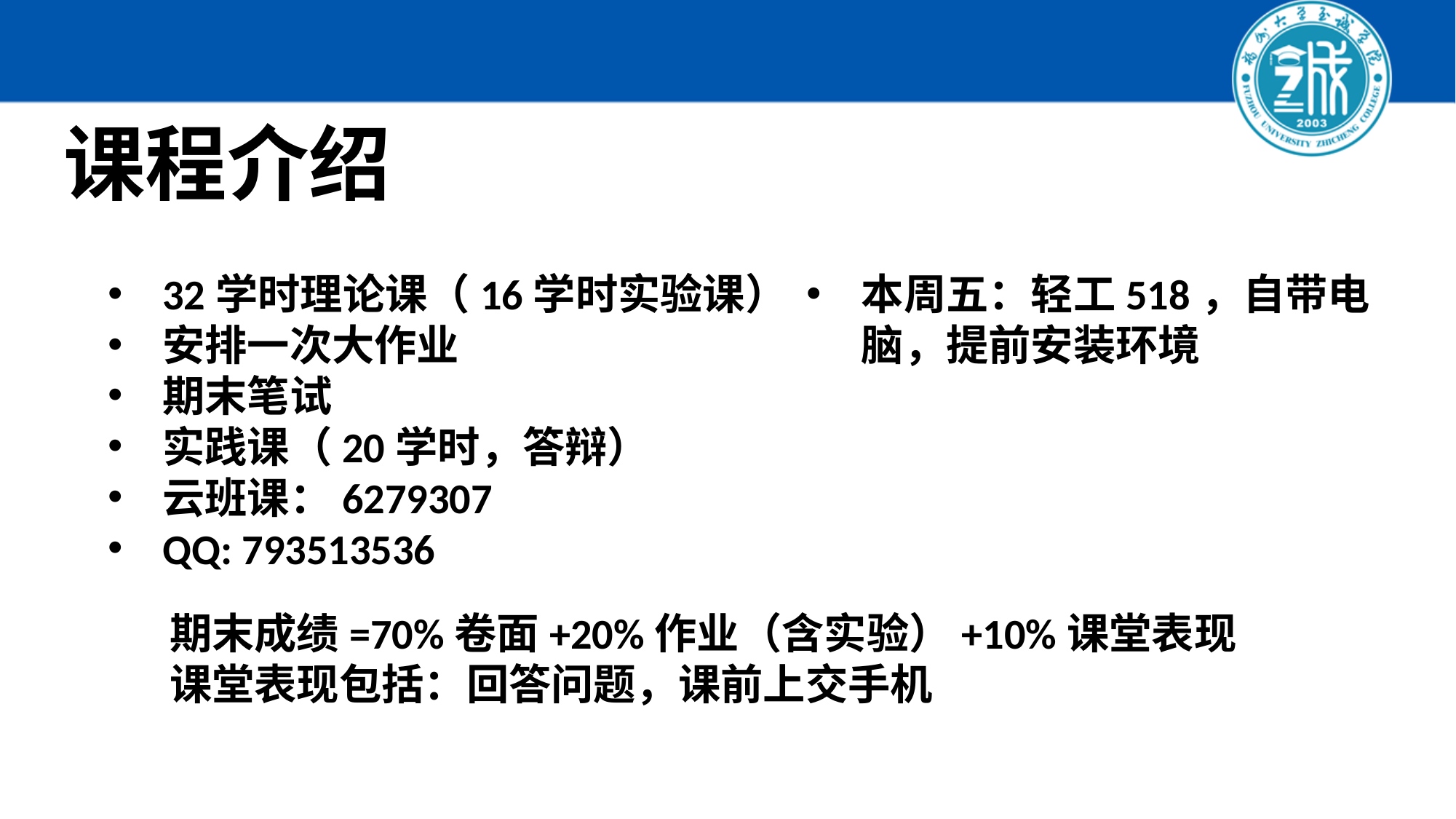

课程介绍
32学时理论课（16学时实验课）
安排一次大作业
期末笔试
实践课（20学时，答辩）
云班课：6279307
QQ: 793513536
本周五：轻工518，自带电脑，提前安装环境
期末成绩=70%卷面+20%作业（含实验）+10%课堂表现
课堂表现包括：回答问题，课前上交手机